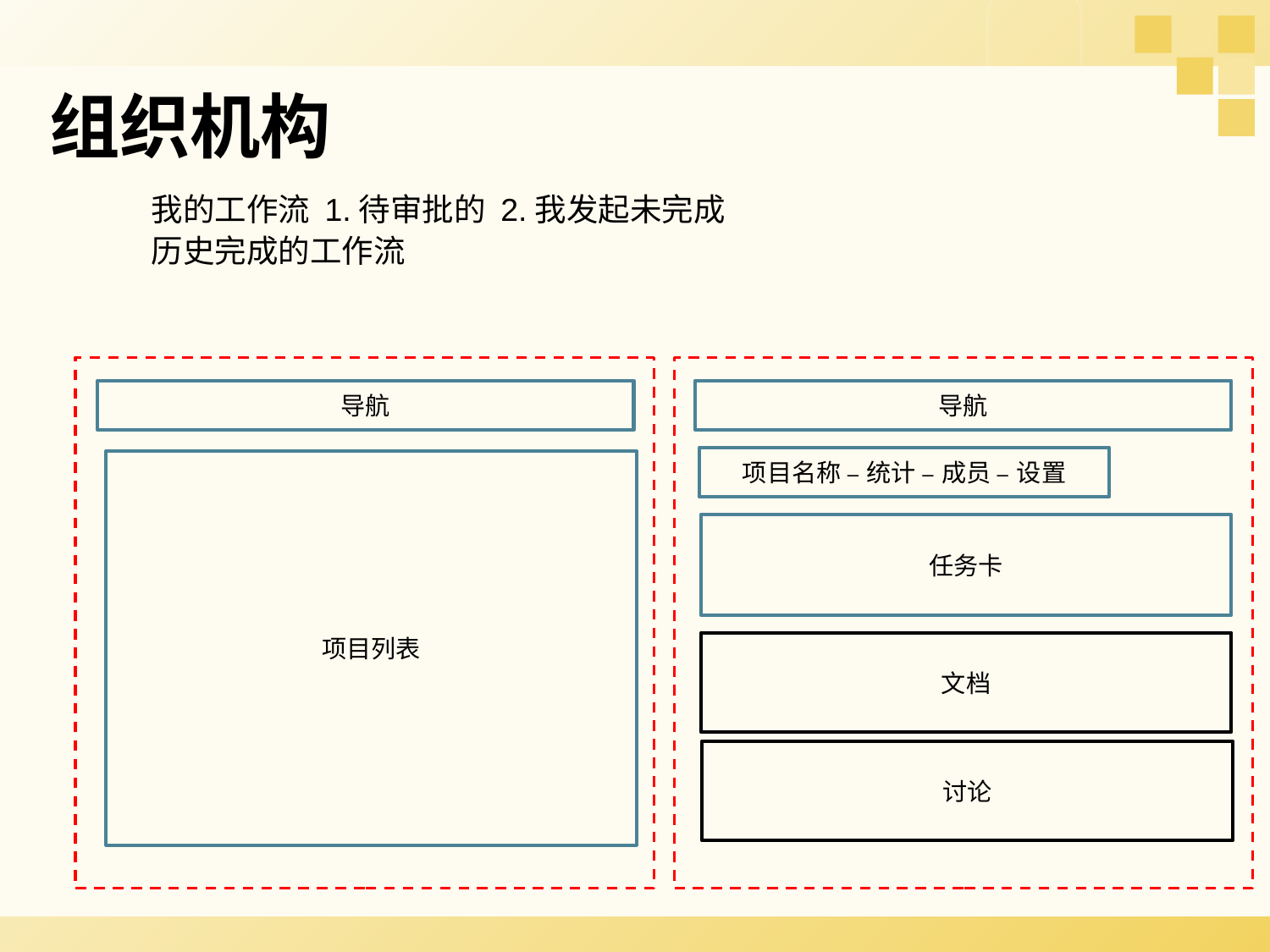

#
组织机构
我的工作流 1.待审批的 2.我发起未完成
历史完成的工作流

导航
导航
项目名称-统计-成员-设置
项目列表
任务卡
文档
讨论